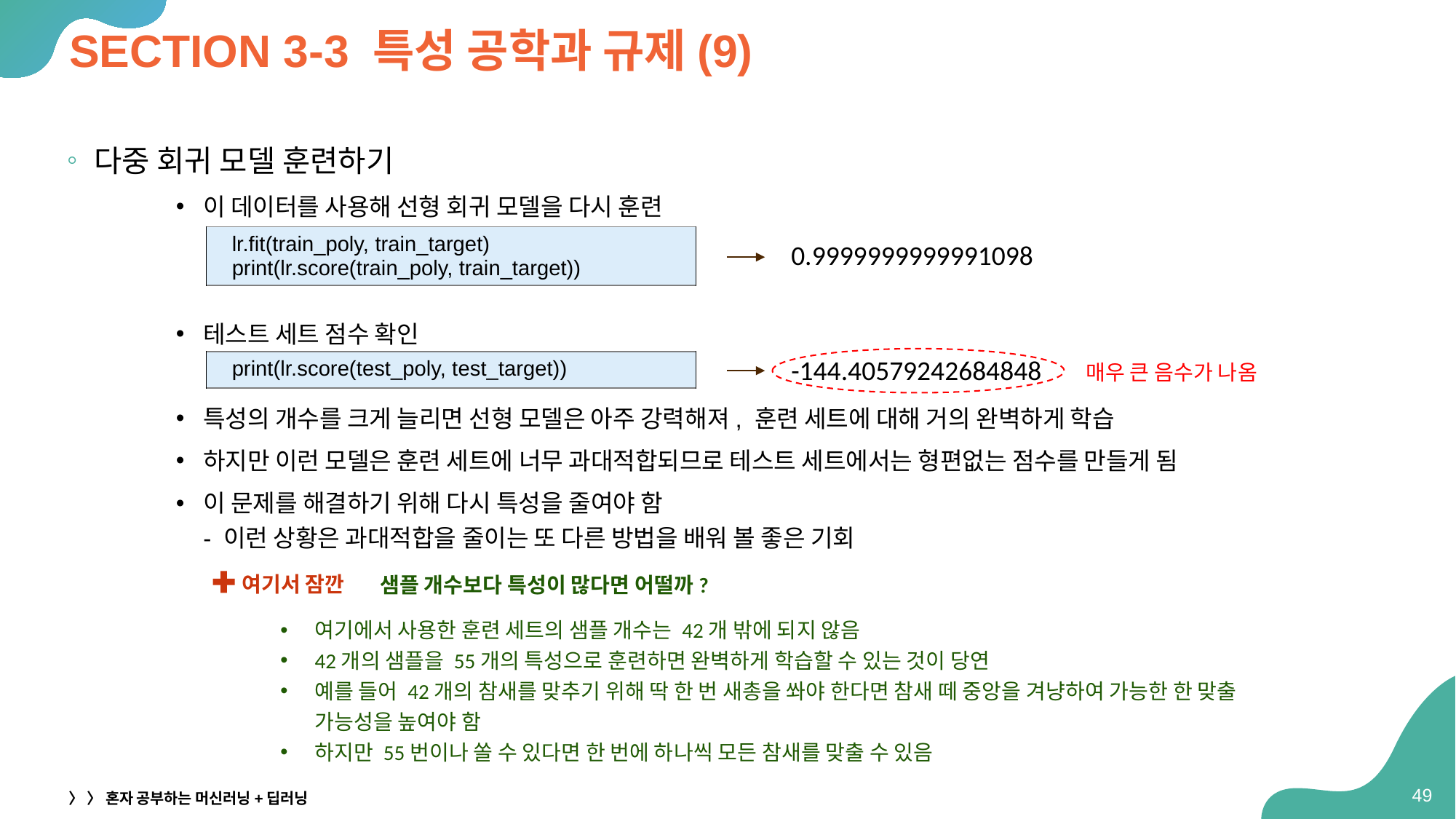

# SECTION 3-3 특성 공학과 규제(9)
다중 회귀 모델 훈련하기
이 데이터를 사용해 선형 회귀 모델을 다시 훈련

테스트 세트 점수 확인

특성의 개수를 크게 늘리면 선형 모델은 아주 강력해져, 훈련 세트에 대해 거의 완벽하게 학습
하지만 이런 모델은 훈련 세트에 너무 과대적합되므로 테스트 세트에서는 형편없는 점수를 만들게 됨
이 문제를 해결하기 위해 다시 특성을 줄여야 함
- 이런 상황은 과대적합을 줄이는 또 다른 방법을 배워 볼 좋은 기회
| lr.fit(train\_poly, train\_target) print(lr.score(train\_poly, train\_target)) |
| --- |
0.9999999999991098
-144.40579242684848

| print(lr.score(test\_poly, test\_target)) |
| --- |
매우 큰 음수가 나옴
                    샘플 개수보다 특성이 많다면 어떨까?

여기에서 사용한 훈련 세트의 샘플 개수는 42개 밖에 되지 않음
42개의 샘플을 55개의 특성으로 훈련하면 완벽하게 학습할 수 있는 것이 당연
예를 들어 42개의 참새를 맞추기 위해 딱 한 번 새총을 쏴야 한다면 참새 떼 중앙을 겨냥하여 가능한 한 맞출 가능성을 높여야 함
하지만 55번이나 쏠 수 있다면 한 번에 하나씩 모든 참새를 맞출 수 있음
여기서 잠깐

49
〉 〉 혼자 공부하는 머신러닝+딥러닝